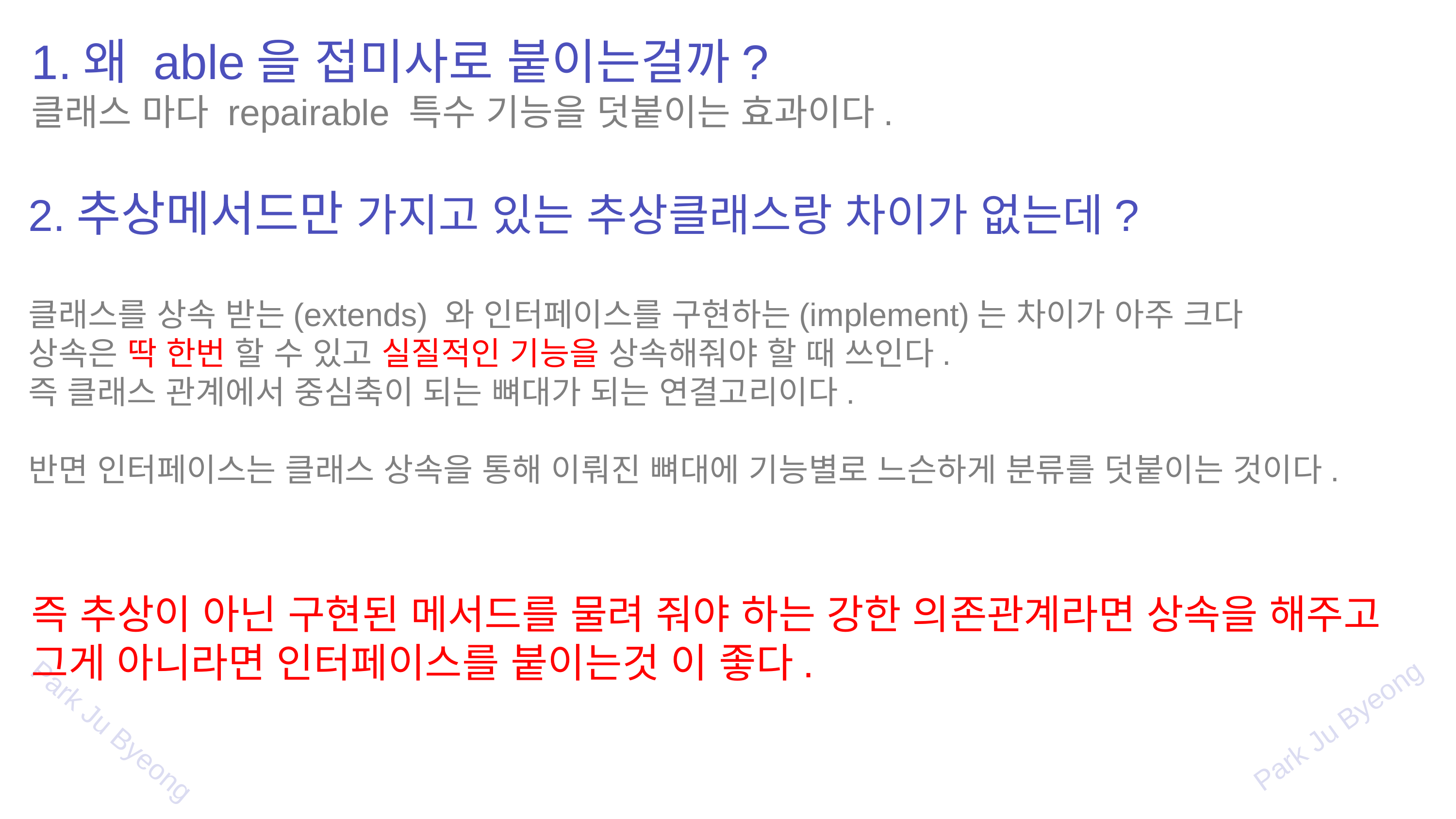

1.왜 able을 접미사로 붙이는걸까?
클래스 마다 repairable 특수 기능을 덧붙이는 효과이다.
2.추상메서드만 가지고 있는 추상클래스랑 차이가 없는데?

클래스를 상속 받는(extends) 와 인터페이스를 구현하는(implement)는 차이가 아주 크다
상속은 딱 한번 할 수 있고 실질적인 기능을 상속해줘야 할 때 쓰인다.
즉 클래스 관계에서 중심축이 되는 뼈대가 되는 연결고리이다.

반면 인터페이스는 클래스 상속을 통해 이뤄진 뼈대에 기능별로 느슨하게 분류를 덧붙이는 것이다.
즉 추상이 아닌 구현된 메서드를 물려 줘야 하는 강한 의존관계라면 상속을 해주고 그게 아니라면 인터페이스를 붙이는것 이 좋다.